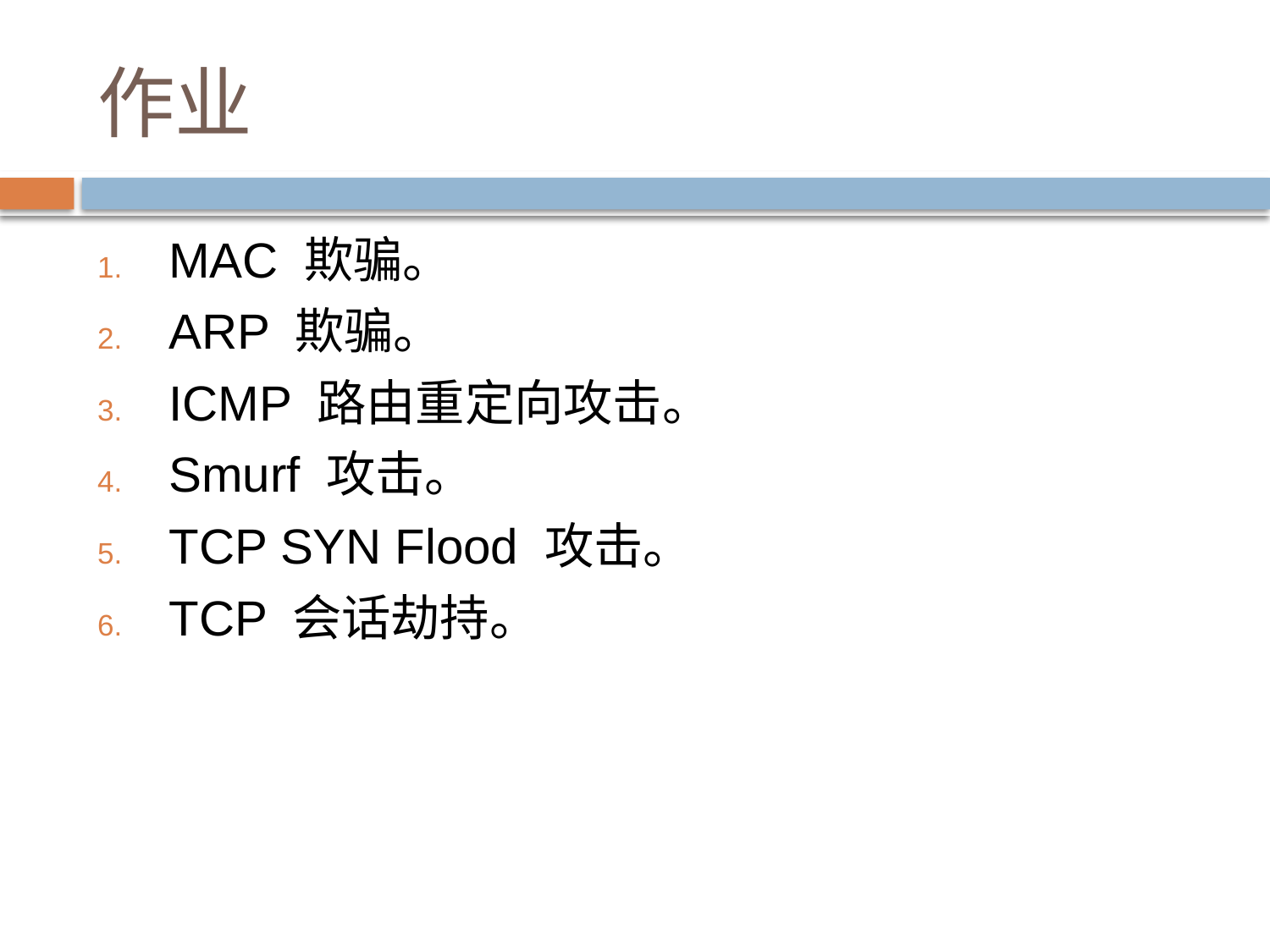

# 作业
MAC 欺骗。
ARP 欺骗。
ICMP 路由重定向攻击。
Smurf 攻击。
TCP SYN Flood 攻击。
TCP 会话劫持。